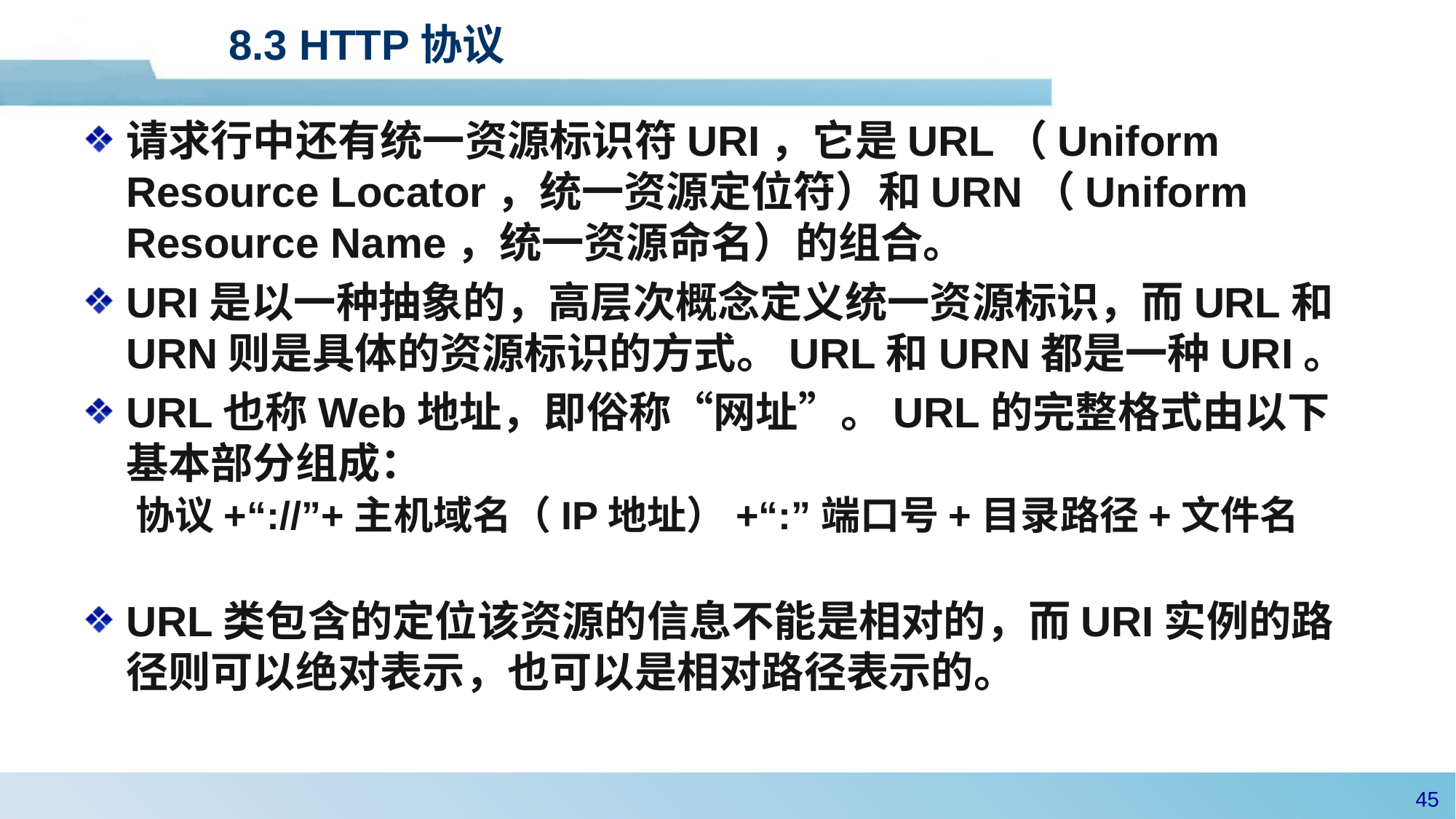

# 8.3 HTTP协议
请求行中还有统一资源标识符URI，它是URL（Uniform Resource Locator，统一资源定位符）和URN（Uniform Resource Name，统一资源命名）的组合。
URI是以一种抽象的，高层次概念定义统一资源标识，而URL和URN则是具体的资源标识的方式。URL和URN都是一种URI。
URL也称Web地址，即俗称“网址”。URL的完整格式由以下基本部分组成：
 协议+“://”+主机域名（IP地址）+“:”端口号+目录路径+文件名
URL类包含的定位该资源的信息不能是相对的，而URI实例的路径则可以绝对表示，也可以是相对路径表示的。
45